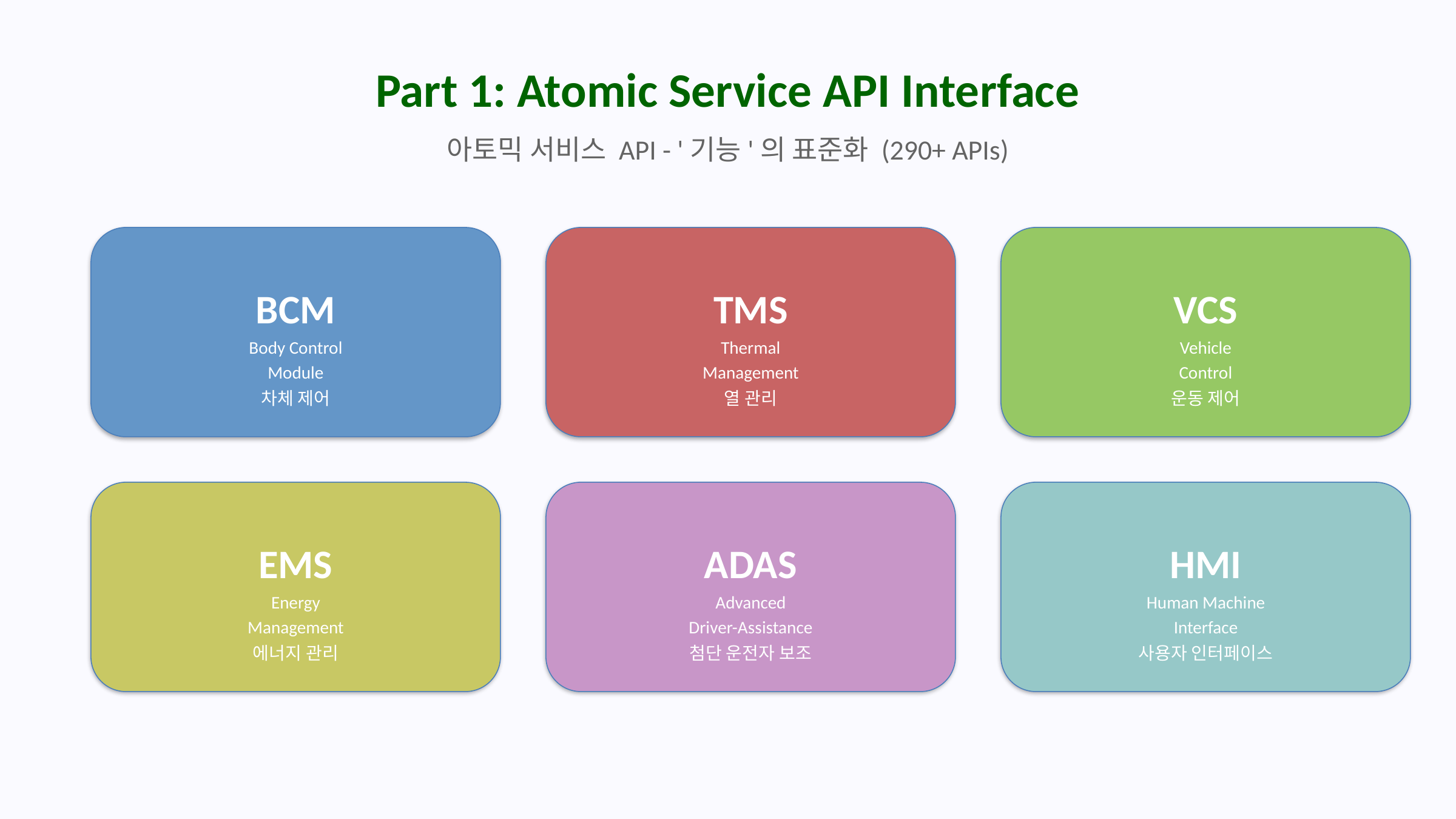

Part 1: Atomic Service API Interface
#

아토믹 서비스 API - '기능'의 표준화 (290+ APIs)

BCM
Body Control
Module
차체 제어

TMS
Thermal
Management
열 관리

VCS
Vehicle
Control
운동 제어

EMS
Energy
Management
에너지 관리

ADAS
Advanced
Driver-Assistance
첨단 운전자 보조

HMI
Human Machine
Interface
사용자 인터페이스